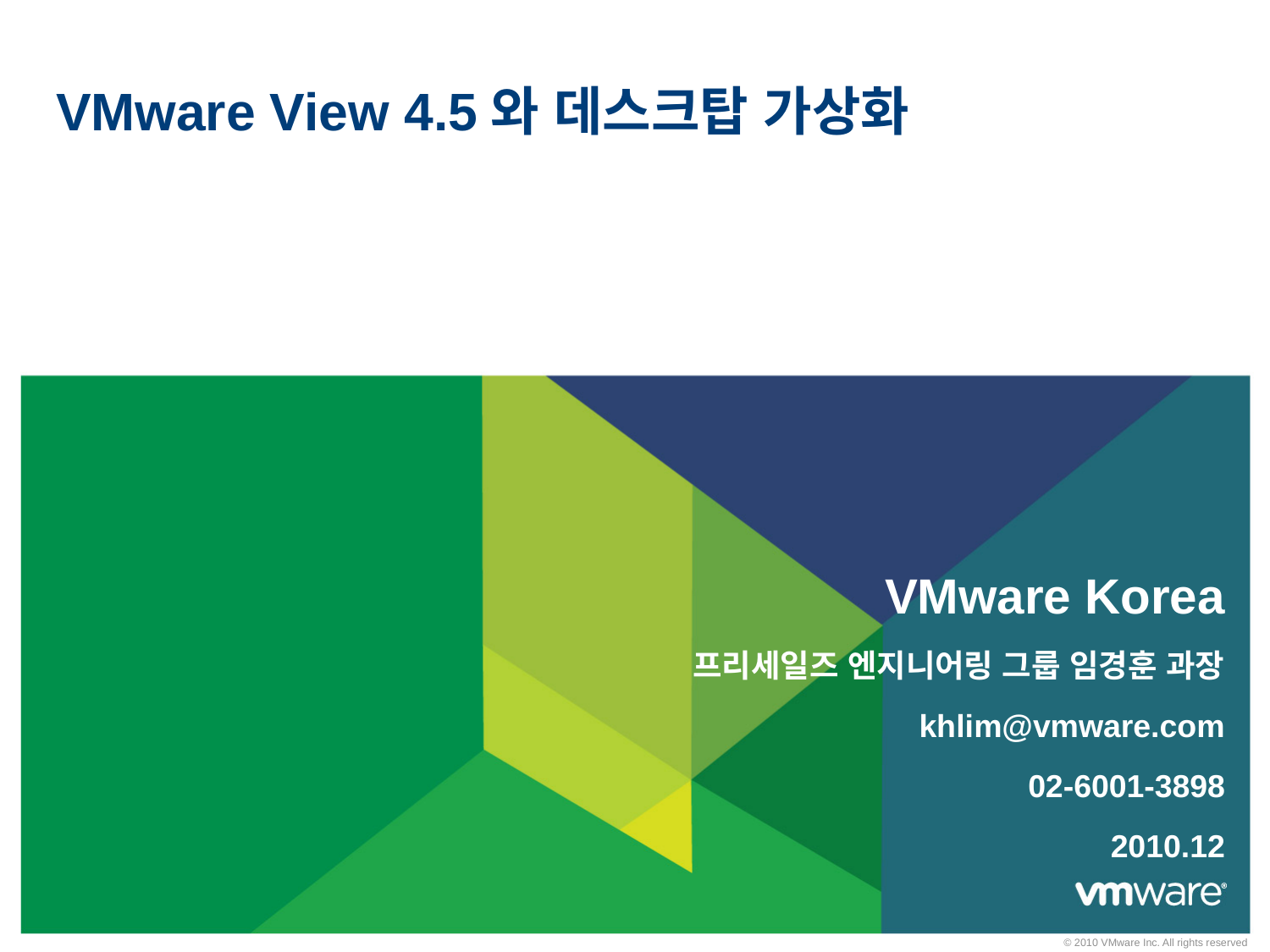

# VMware View 4.5와 데스크탑 가상화
VMware Korea
프리세일즈 엔지니어링 그룹 임경훈 과장
khlim@vmware.com
02-6001-3898
2010.12